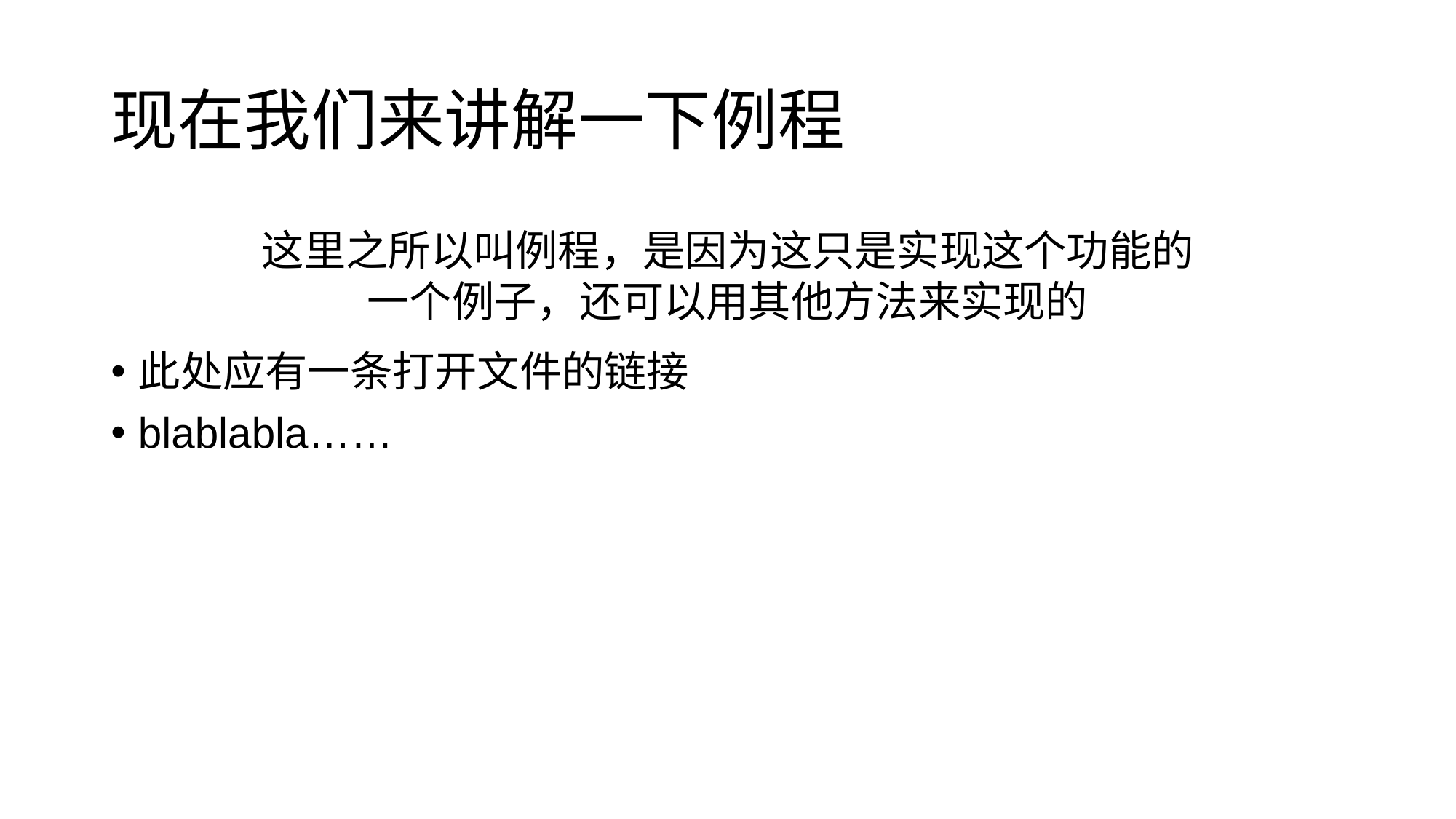

# 现在我们来讲解一下例程

此处应有一条打开文件的链接
blablabla……
这里之所以叫例程，是因为这只是实现这个功能的一个例子，还可以用其他方法来实现的